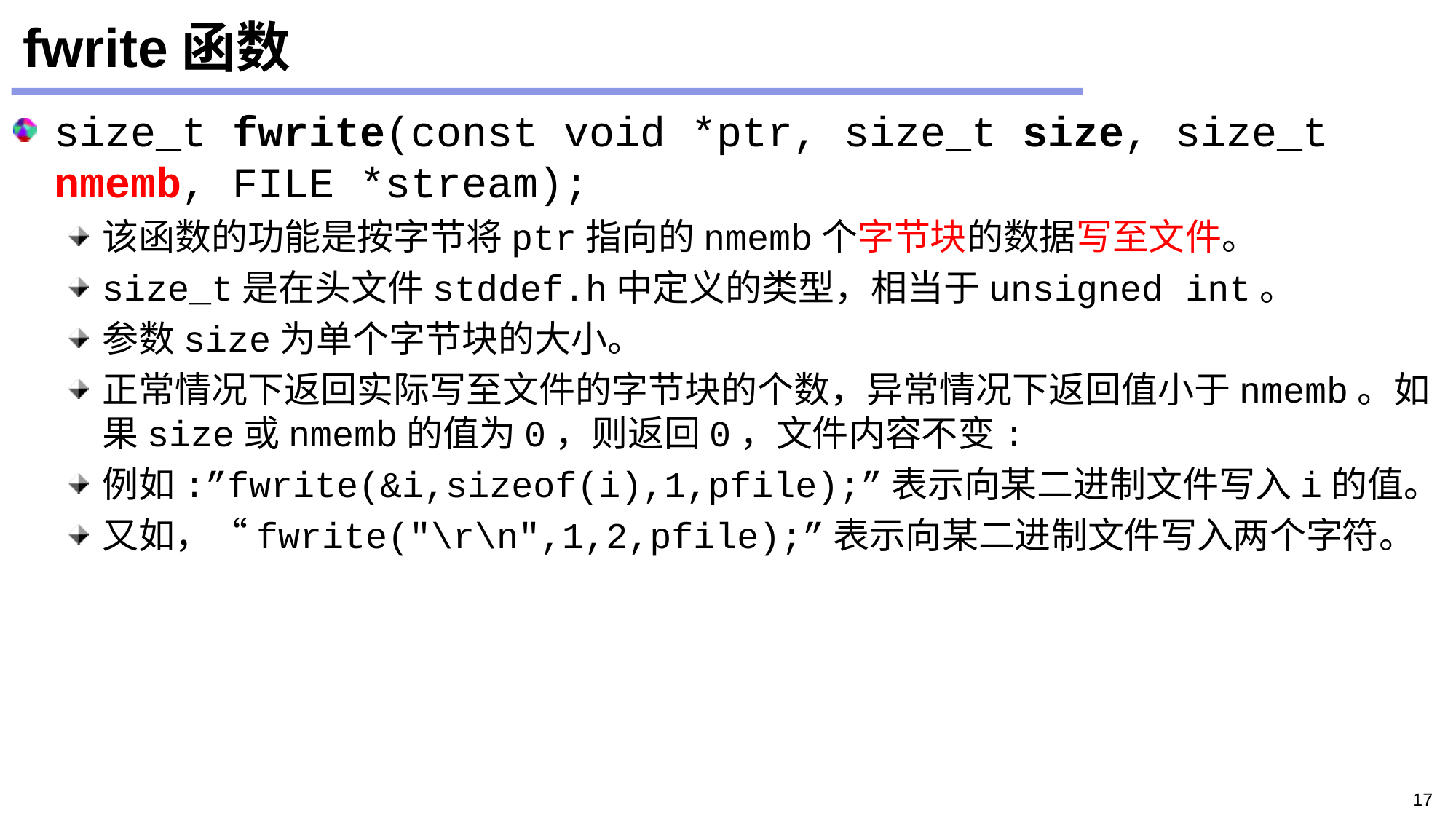

# fwrite函数
size_t fwrite(const void *ptr, size_t size, size_t nmemb, FILE *stream);
该函数的功能是按字节将ptr指向的nmemb个字节块的数据写至文件。
size_t是在头文件stddef.h中定义的类型，相当于unsigned int。
参数size为单个字节块的大小。
正常情况下返回实际写至文件的字节块的个数，异常情况下返回值小于nmemb。如果size或nmemb的值为0，则返回0，文件内容不变:
例如:”fwrite(&i,sizeof(i),1,pfile);”表示向某二进制文件写入i的值。
又如，“fwrite("\r\n",1,2,pfile);”表示向某二进制文件写入两个字符。

17